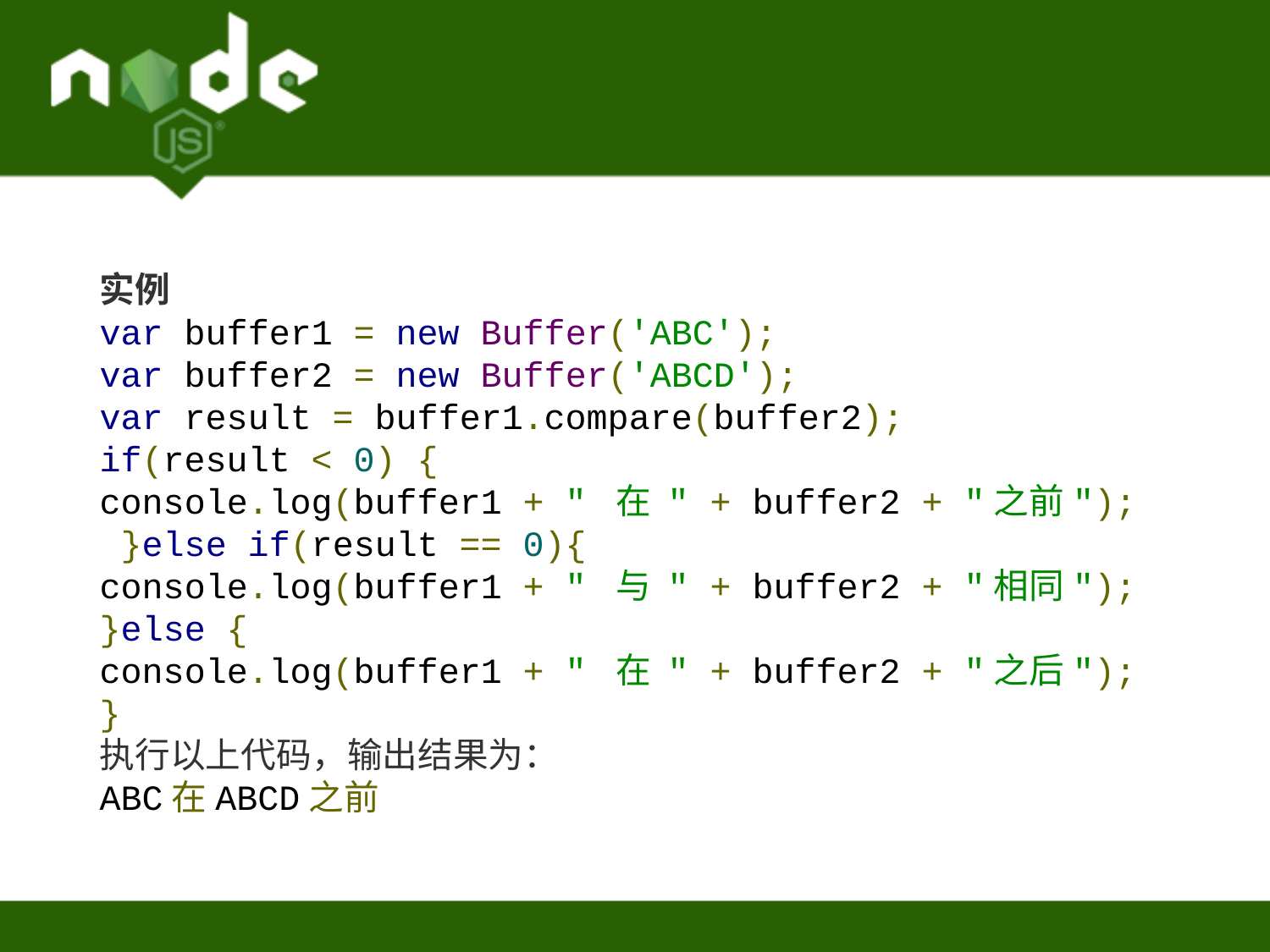

实例
var buffer1 = new Buffer('ABC');
var buffer2 = new Buffer('ABCD');
var result = buffer1.compare(buffer2);
if(result < 0) {
console.log(buffer1 + " 在 " + buffer2 + "之前");
 }else if(result == 0){
console.log(buffer1 + " 与 " + buffer2 + "相同");
}else {
console.log(buffer1 + " 在 " + buffer2 + "之后");
}
执行以上代码，输出结果为：
ABC在ABCD之前